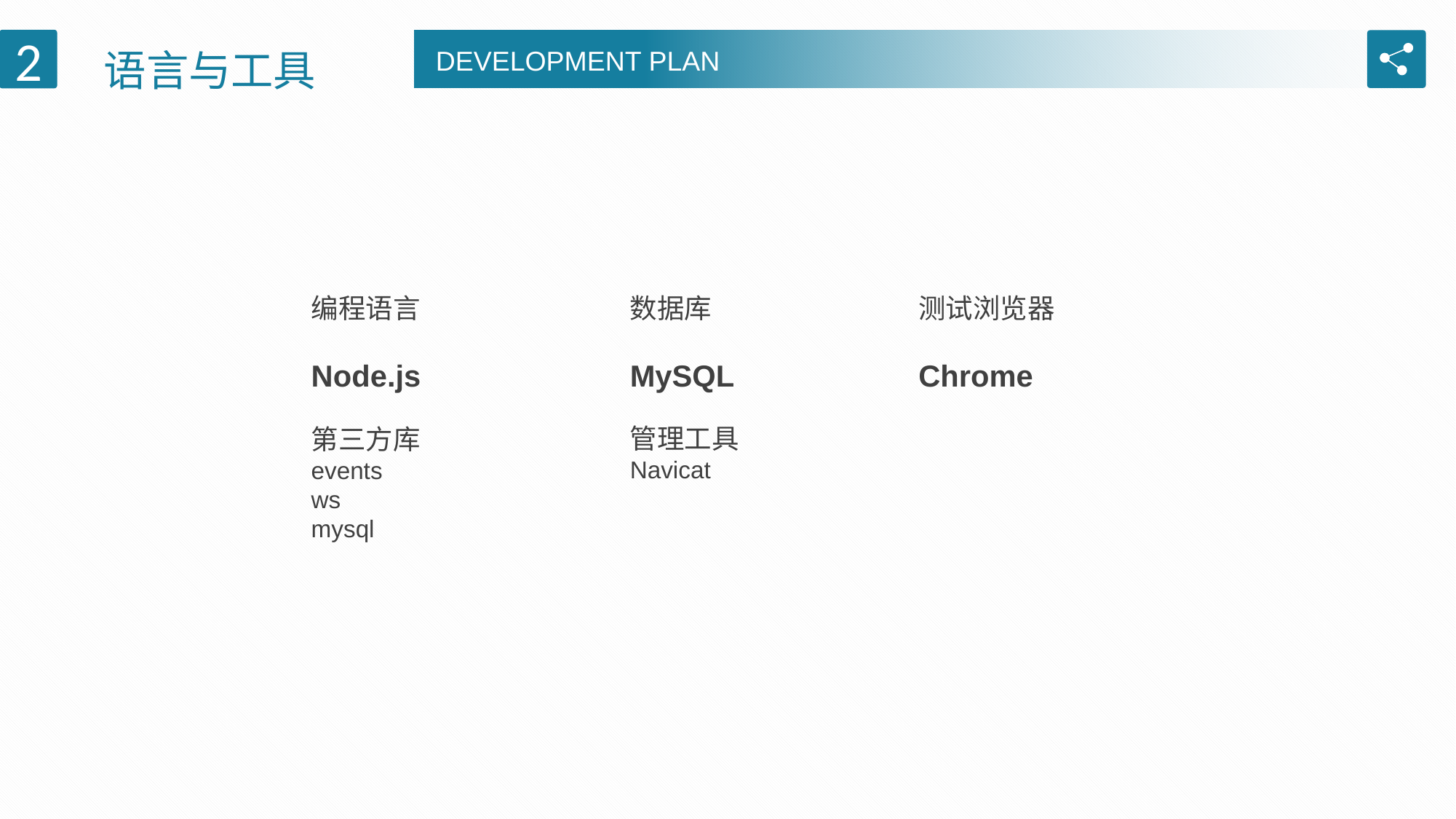

语言与工具
2

DEVELOPMENT PLAN

数据库

MySQL

管理工具
Navicat
测试浏览器

Chrome
编程语言

Node.js

第三方库
events
ws
mysql